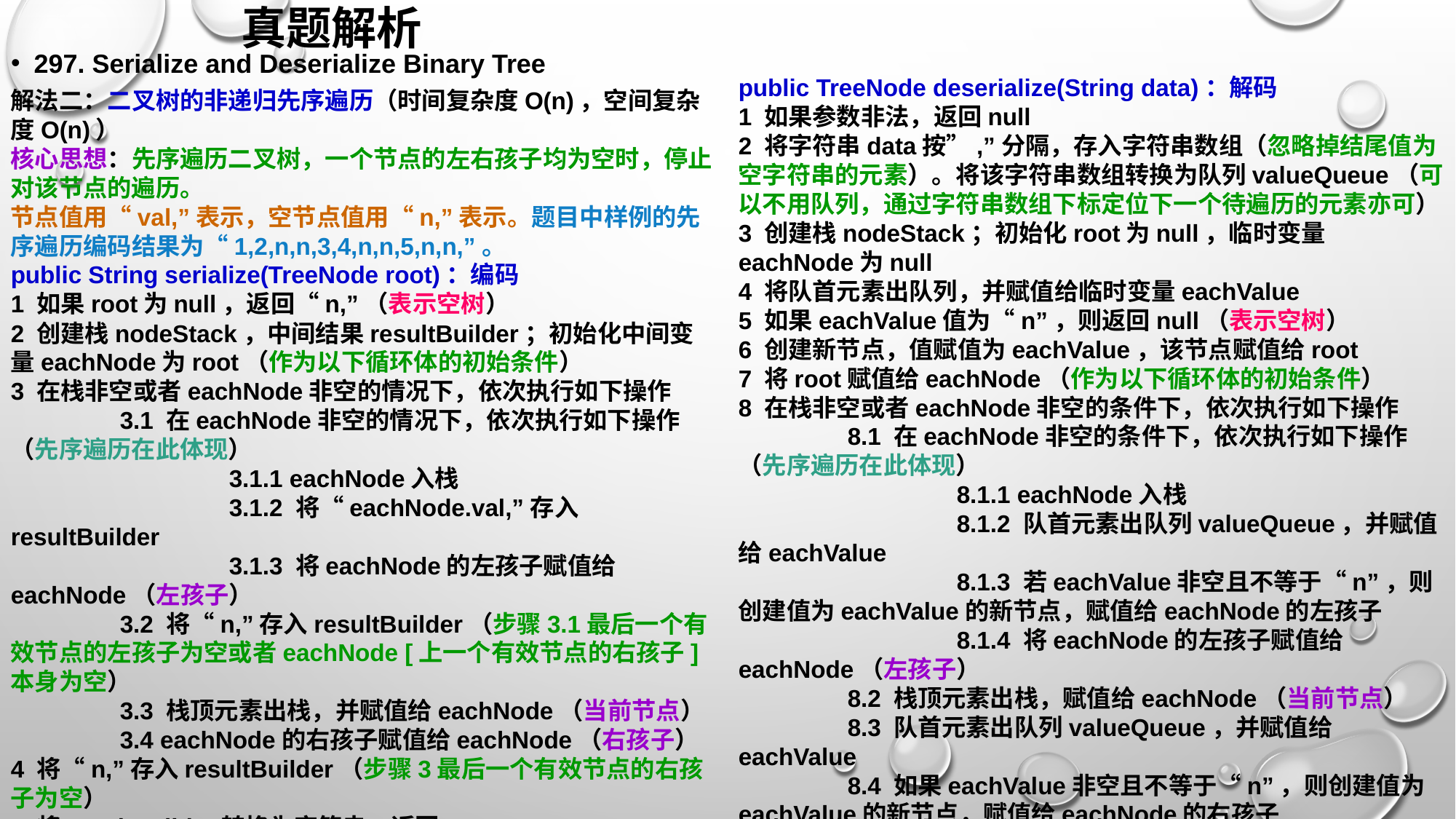

# 真题解析
297. Serialize and Deserialize Binary Tree
public TreeNode deserialize(String data)：解码
1 如果参数非法，返回null
2 将字符串data按”,”分隔，存入字符串数组（忽略掉结尾值为空字符串的元素）。将该字符串数组转换为队列valueQueue（可以不用队列，通过字符串数组下标定位下一个待遍历的元素亦可）
3 创建栈nodeStack；初始化root为null，临时变量eachNode为null
4 将队首元素出队列，并赋值给临时变量eachValue
5 如果eachValue值为“n”，则返回null（表示空树）
6 创建新节点，值赋值为eachValue，该节点赋值给root
7 将root赋值给eachNode（作为以下循环体的初始条件）
8 在栈非空或者eachNode非空的条件下，依次执行如下操作
	8.1 在eachNode非空的条件下，依次执行如下操作（先序遍历在此体现）
		8.1.1 eachNode入栈
		8.1.2 队首元素出队列valueQueue，并赋值给eachValue
		8.1.3 若eachValue非空且不等于“n”，则创建值为eachValue的新节点，赋值给eachNode的左孩子
		8.1.4 将eachNode的左孩子赋值给eachNode（左孩子）
	8.2 栈顶元素出栈，赋值给eachNode（当前节点）
	8.3 队首元素出队列valueQueue，并赋值给eachValue
	8.4 如果eachValue非空且不等于“n”，则创建值为eachValue的新节点，赋值给eachNode的右孩子
	8.5 将eachNode的右孩子赋值给eachNode（右孩子）
9 返回root
解法二：二叉树的非递归先序遍历（时间复杂度O(n)，空间复杂度O(n)）
核心思想：先序遍历二叉树，一个节点的左右孩子均为空时，停止对该节点的遍历。
节点值用“val,”表示，空节点值用“n,”表示。题目中样例的先序遍历编码结果为“1,2,n,n,3,4,n,n,5,n,n,”。
public String serialize(TreeNode root)：编码
1 如果root为null，返回“n,”（表示空树）
2 创建栈nodeStack，中间结果resultBuilder；初始化中间变量eachNode为root（作为以下循环体的初始条件）
3 在栈非空或者eachNode非空的情况下，依次执行如下操作
	3.1 在eachNode非空的情况下，依次执行如下操作（先序遍历在此体现）
		3.1.1 eachNode入栈
		3.1.2 将“eachNode.val,”存入resultBuilder
		3.1.3 将eachNode的左孩子赋值给eachNode（左孩子）
	3.2 将“n,”存入resultBuilder（步骤3.1最后一个有效节点的左孩子为空或者eachNode [上一个有效节点的右孩子]本身为空）
	3.3 栈顶元素出栈，并赋值给eachNode（当前节点）
	3.4 eachNode的右孩子赋值给eachNode（右孩子）
4 将“n,”存入resultBuilder（步骤3最后一个有效节点的右孩子为空）
5 将resultBuilder转换为字符串，返回